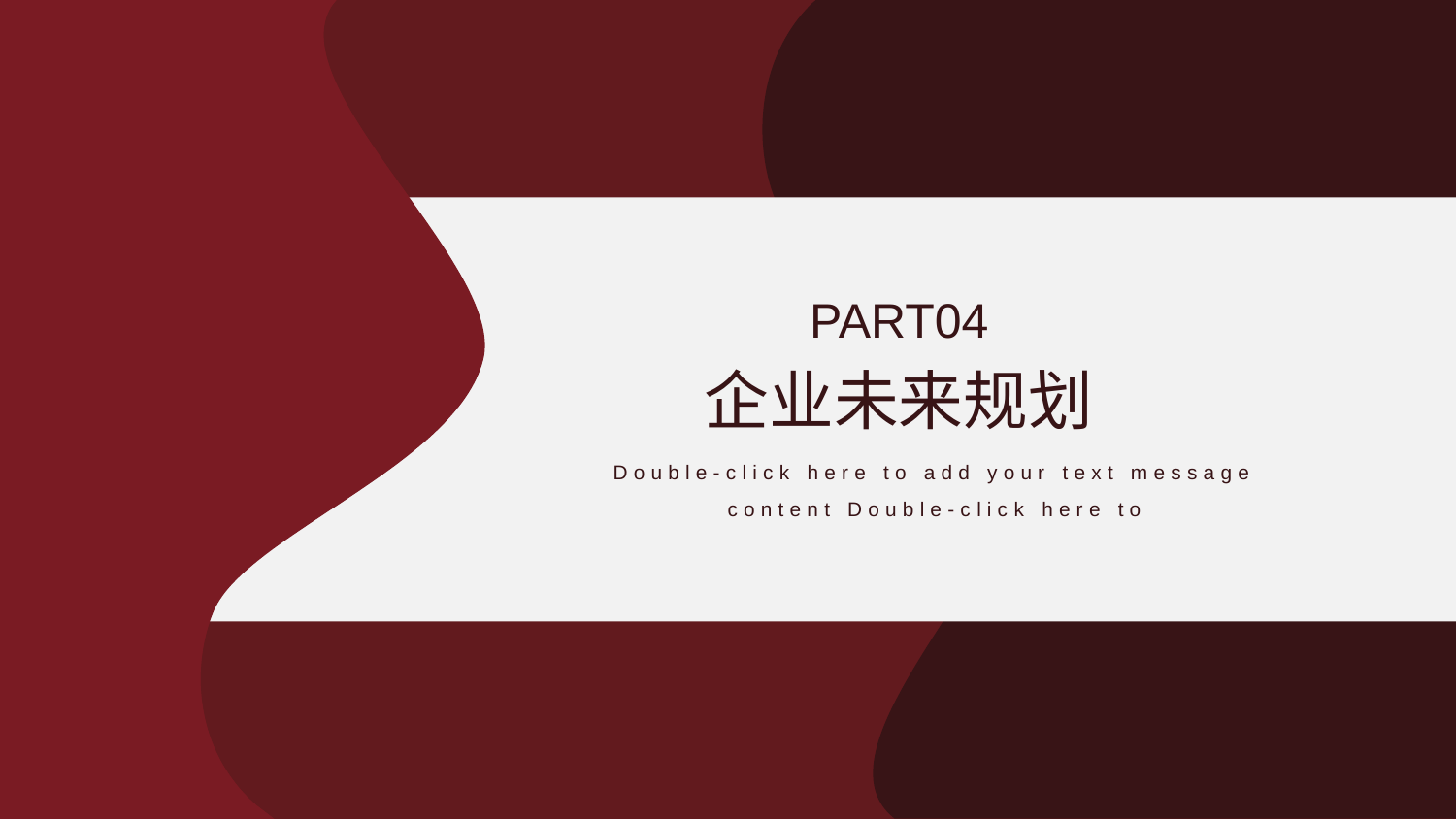

PART04
企业未来规划
Double-click here to add your text message content Double-click here to